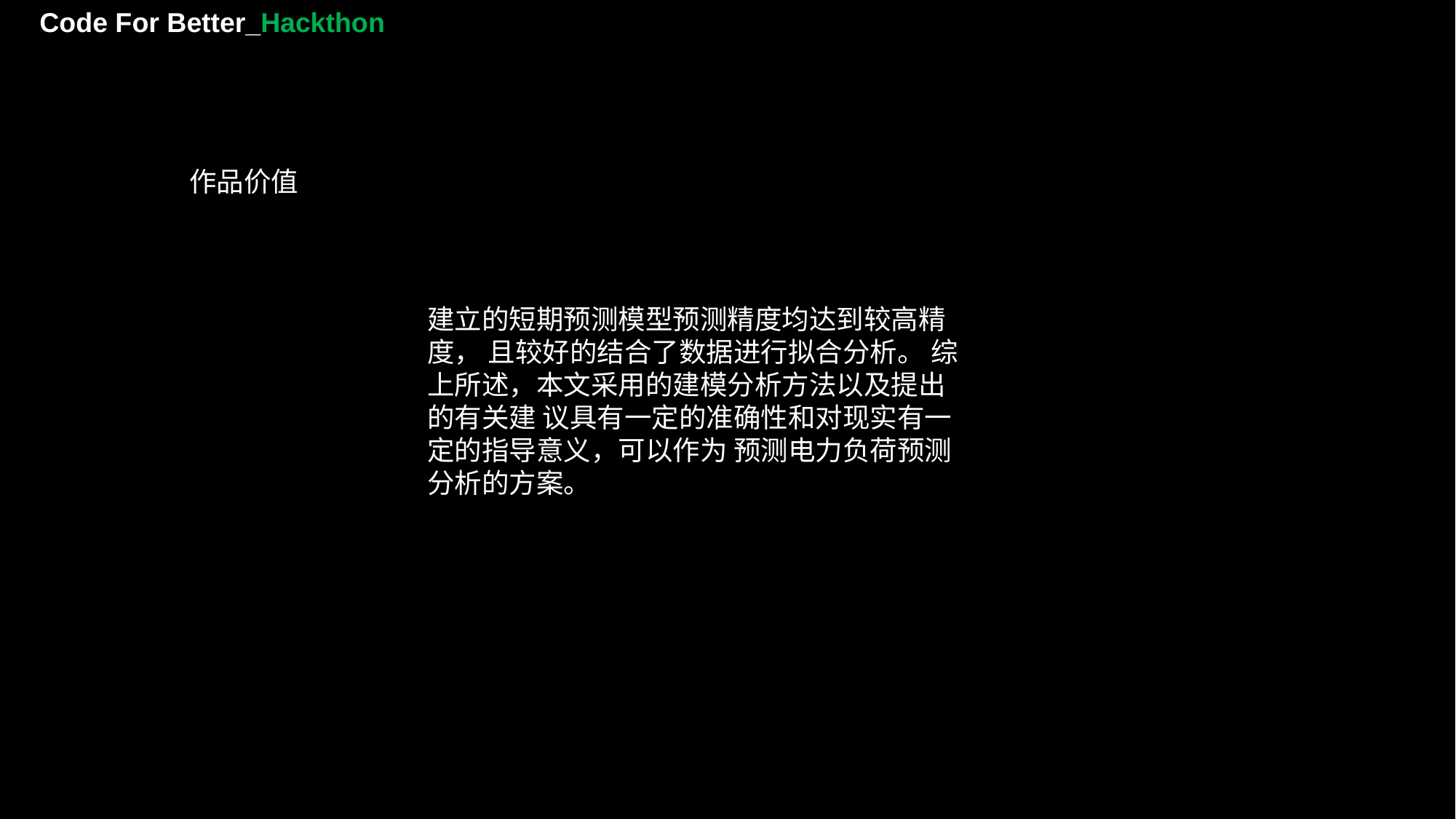

Code For Better_Hackthon
作品价值
建立的短期预测模型预测精度均达到较高精度， 且较好的结合了数据进行拟合分析。 综上所述，本文采用的建模分析方法以及提出的有关建 议具有一定的准确性和对现实有一定的指导意义，可以作为 预测电力负荷预测分析的方案。